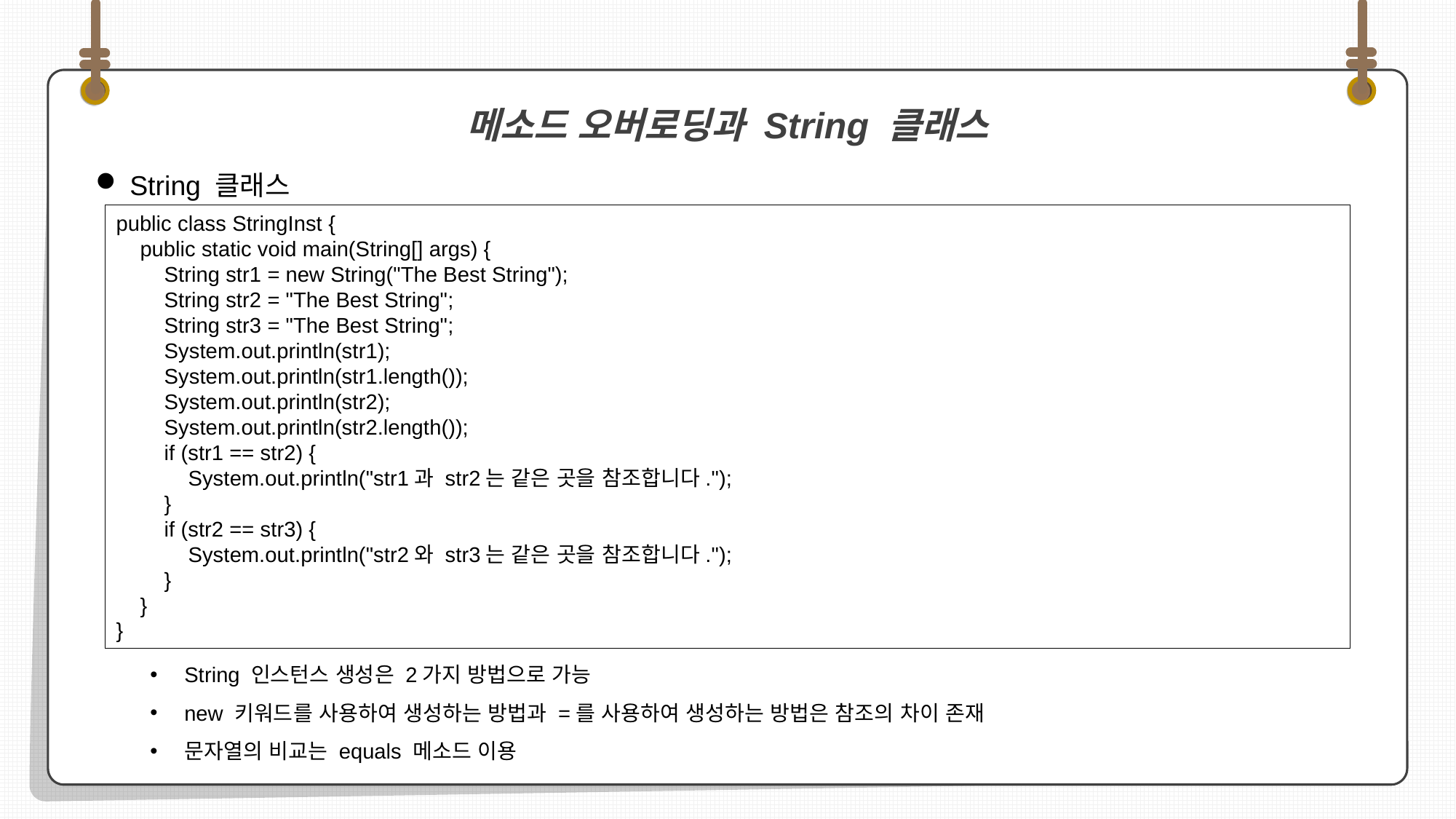

String 클래스

String 인스턴스 생성은 2가지 방법으로 가능
new 키워드를 사용하여 생성하는 방법과 =를 사용하여 생성하는 방법은 참조의 차이 존재
문자열의 비교는 equals 메소드 이용

메소드 오버로딩과 String 클래스

public class StringInst {
    public static void main(String[] args) {
        String str1 = new String("The Best String");
        String str2 = "The Best String";
        String str3 = "The Best String";
        System.out.println(str1);
        System.out.println(str1.length());
        System.out.println(str2);
        System.out.println(str2.length());
        if (str1 == str2) {
            System.out.println("str1과 str2는 같은 곳을 참조합니다.");
        }
        if (str2 == str3) {
            System.out.println("str2와 str3는 같은 곳을 참조합니다.");
        }
    }
}